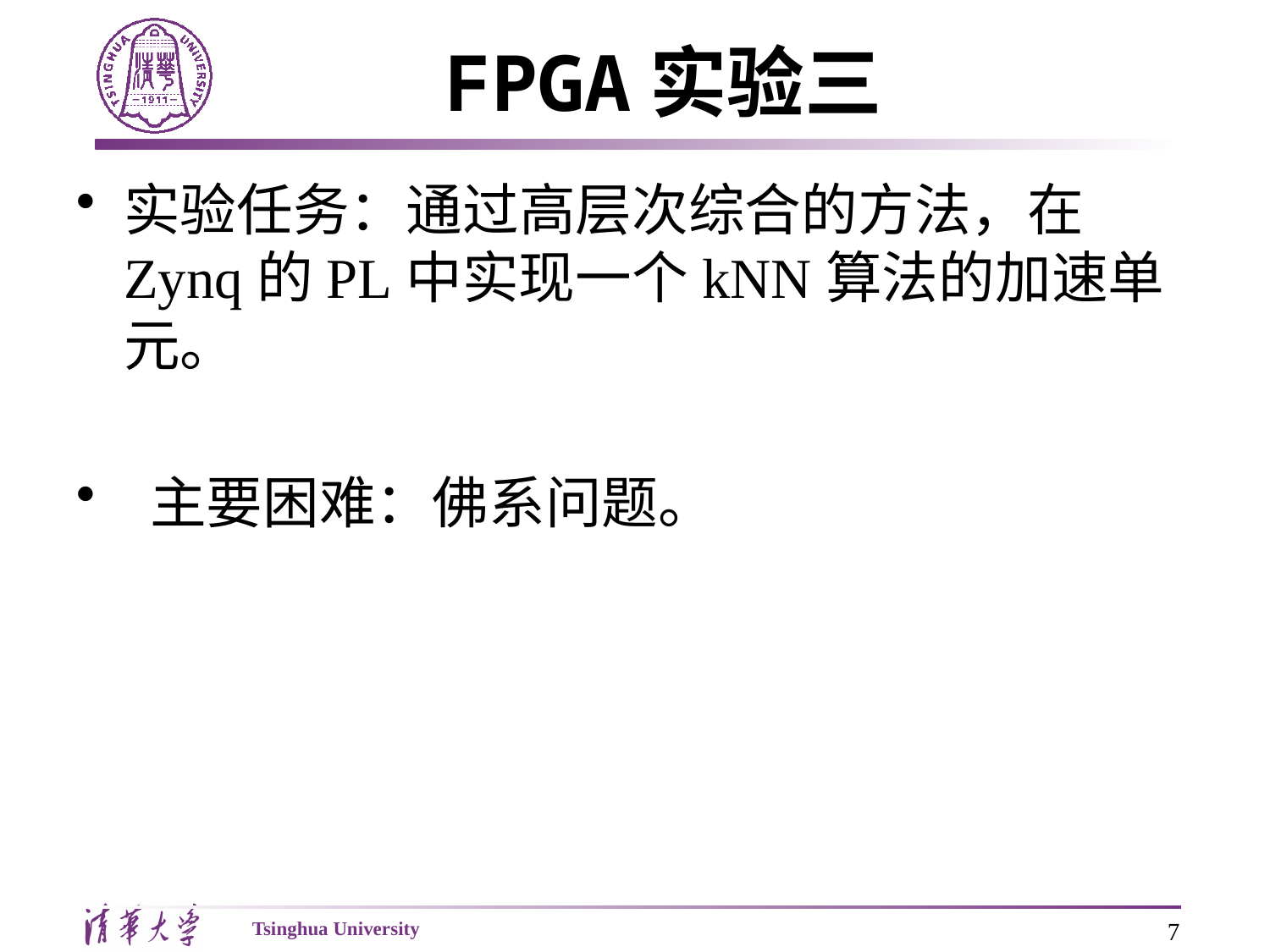

# FPGA实验三
实验任务：通过高层次综合的方法，在Zynq的PL中实现一个kNN算法的加速单元。

 主要困难：佛系问题。